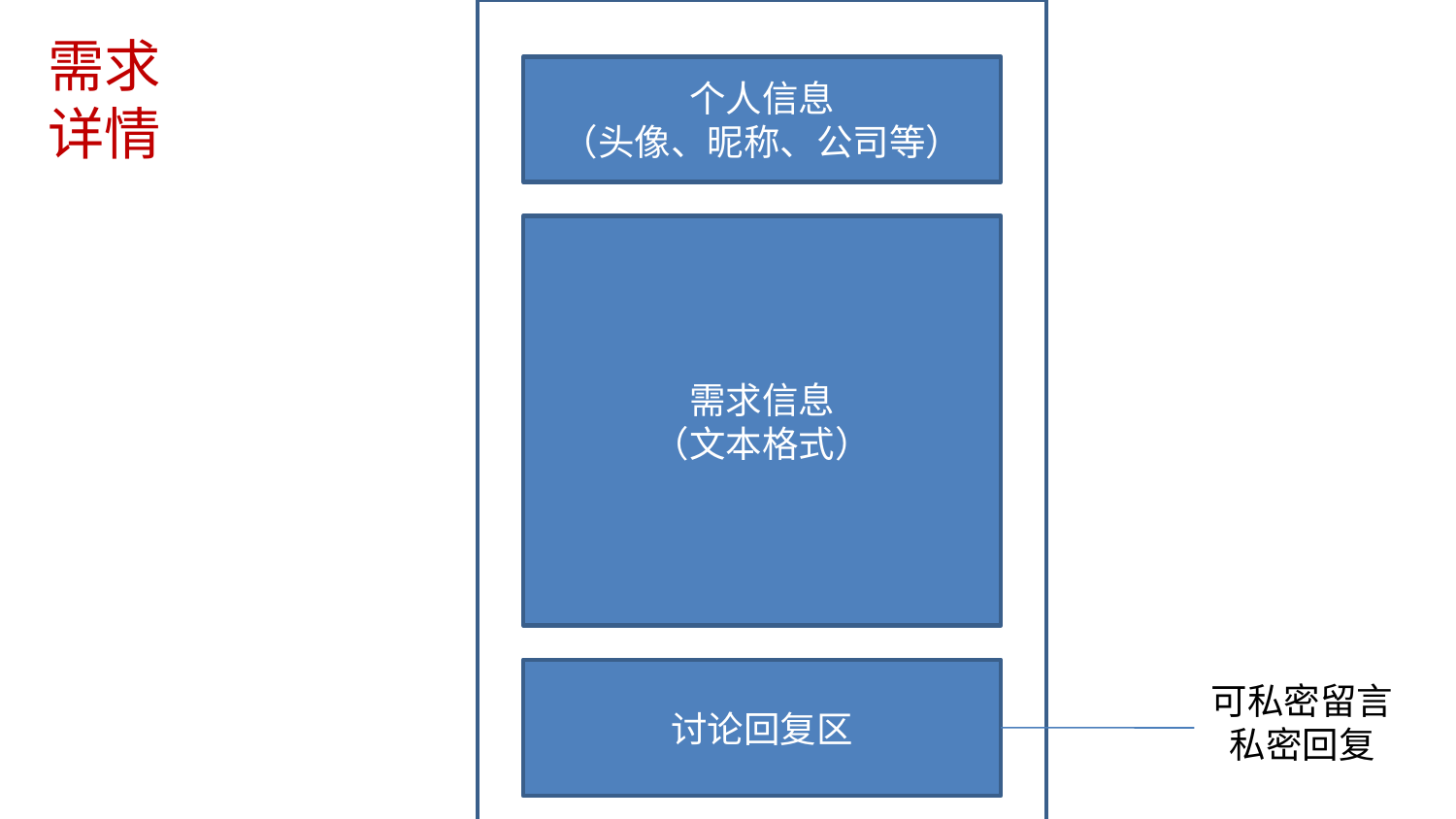

需求详情
个人信息
（头像、昵称、公司等）
需求信息
（文本格式）
讨论回复区
可私密留言私密回复